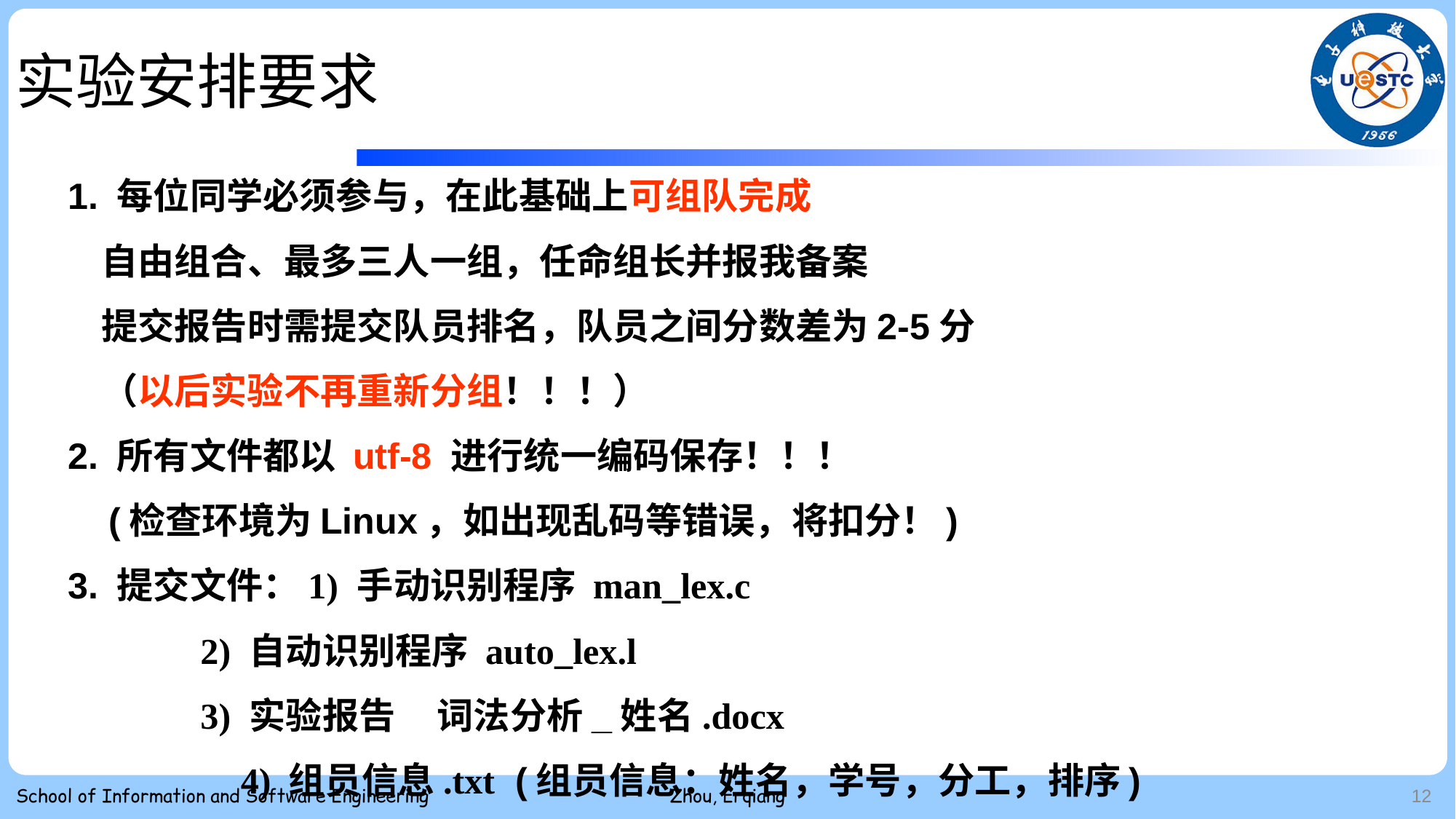

实验安排要求
1. 每位同学必须参与，在此基础上可组队完成
   自由组合、最多三人一组，任命组长并报我备案
   提交报告时需提交队员排名，队员之间分数差为2-5分
   （以后实验不再重新分组！！！）
2. 所有文件都以 utf-8 进行统一编码保存！！！
    (检查环境为Linux，如出现乱码等错误，将扣分！)
3. 提交文件：1) 手动识别程序 man_lex.c
             2) 自动识别程序 auto_lex.l
             3) 实验报告     词法分析_姓名.docx
                   4) 组员信息.txt  (组员信息：姓名，学号，分工，排序)

School of Information and Software Engineering
Zhou, Erqiang
12